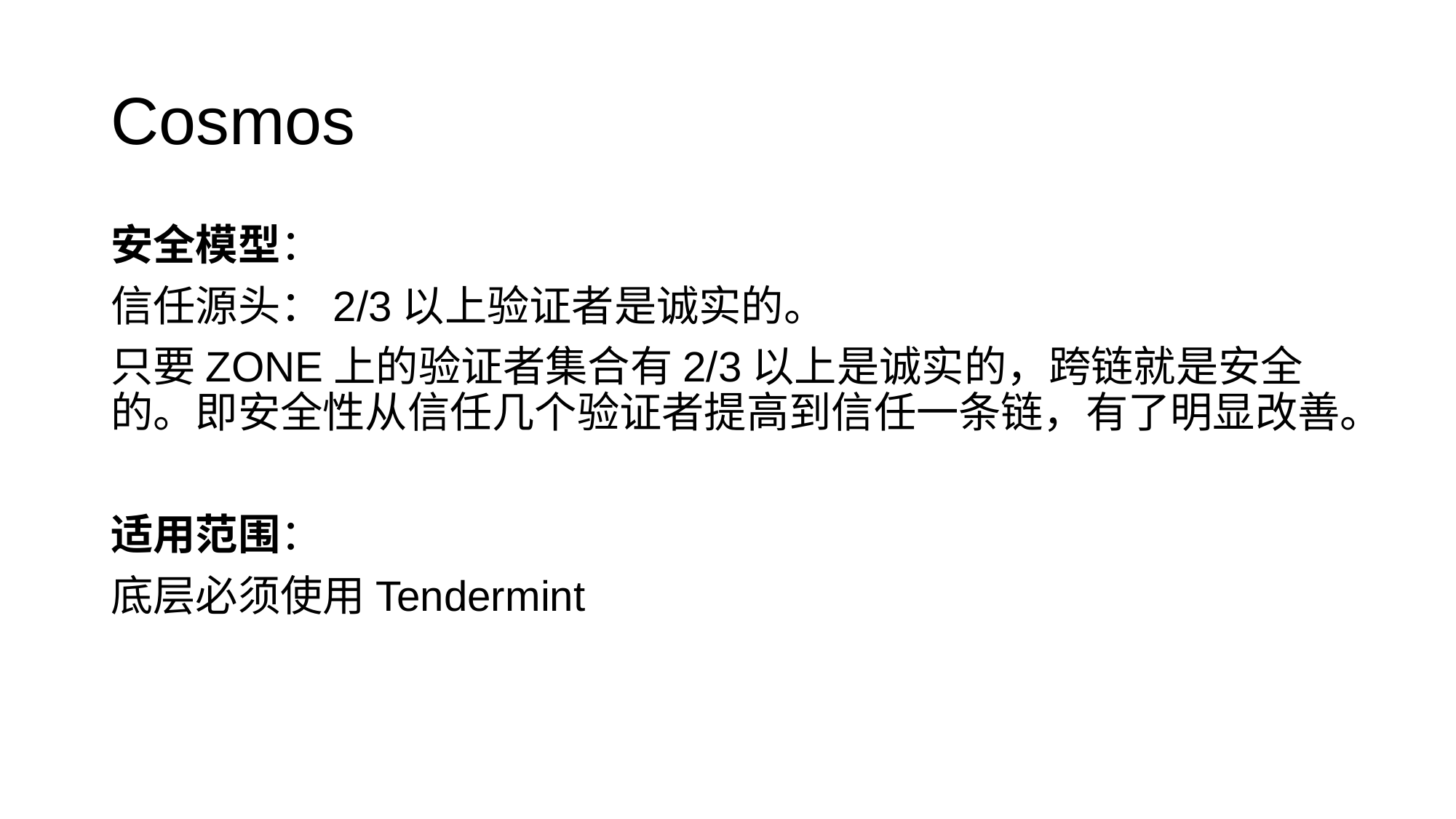

# Cosmos
安全模型：
信任源头：2/3以上验证者是诚实的。
只要ZONE上的验证者集合有2/3以上是诚实的，跨链就是安全的。即安全性从信任几个验证者提高到信任一条链，有了明显改善。

适用范围：
底层必须使用Tendermint